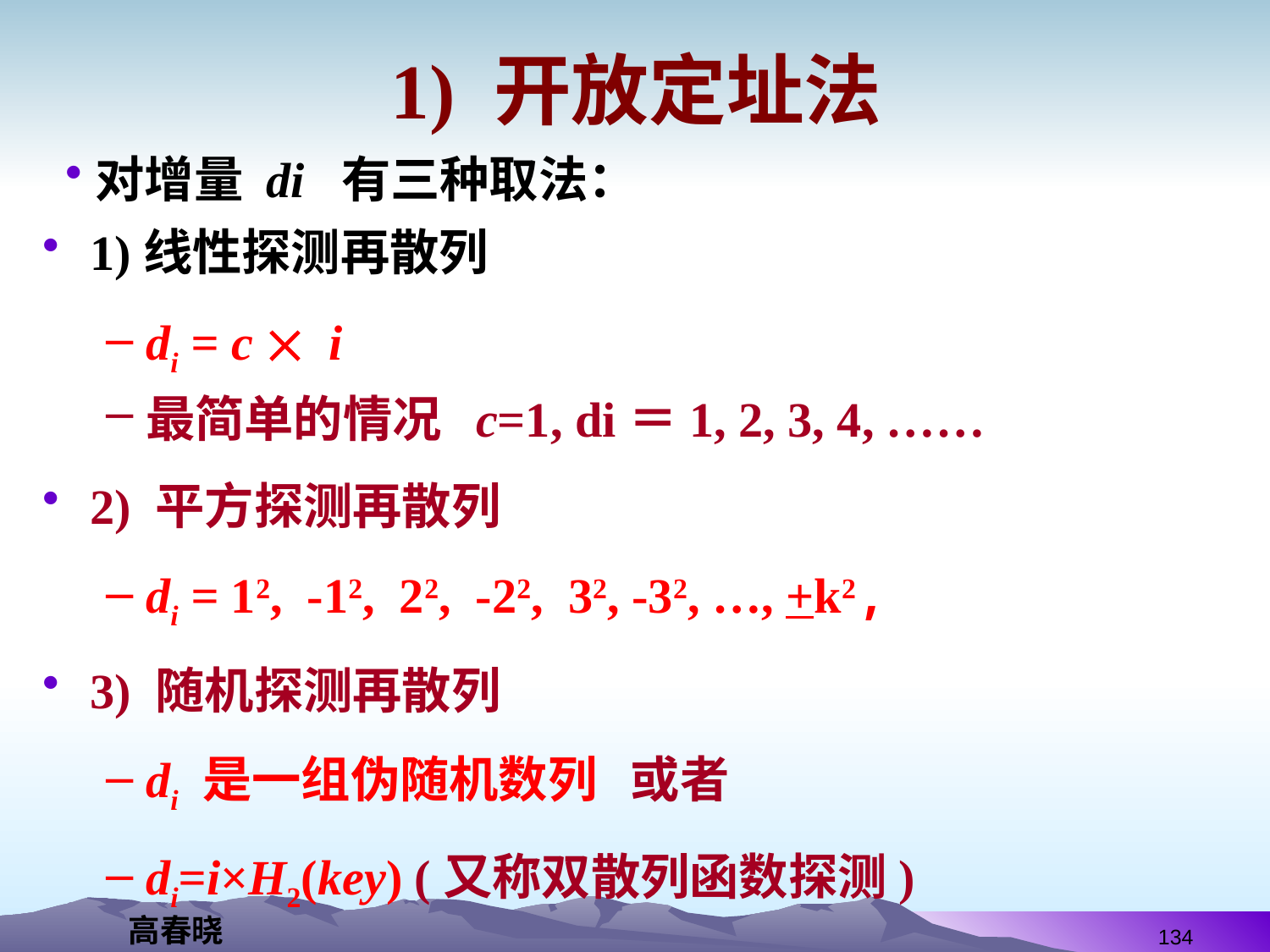

# 1) 开放定址法
对增量 di  有三种取法：
1)线性探测再散列
di = c ×  i
最简单的情况  c=1, di＝1, 2, 3, 4, ……
2) 平方探测再散列
di = 12,  -12,  22,  -22,  32, -32, …, +k2,
3) 随机探测再散列
di 是一组伪随机数列   或者
di=i×H2(key) (又称双散列函数探测)
134